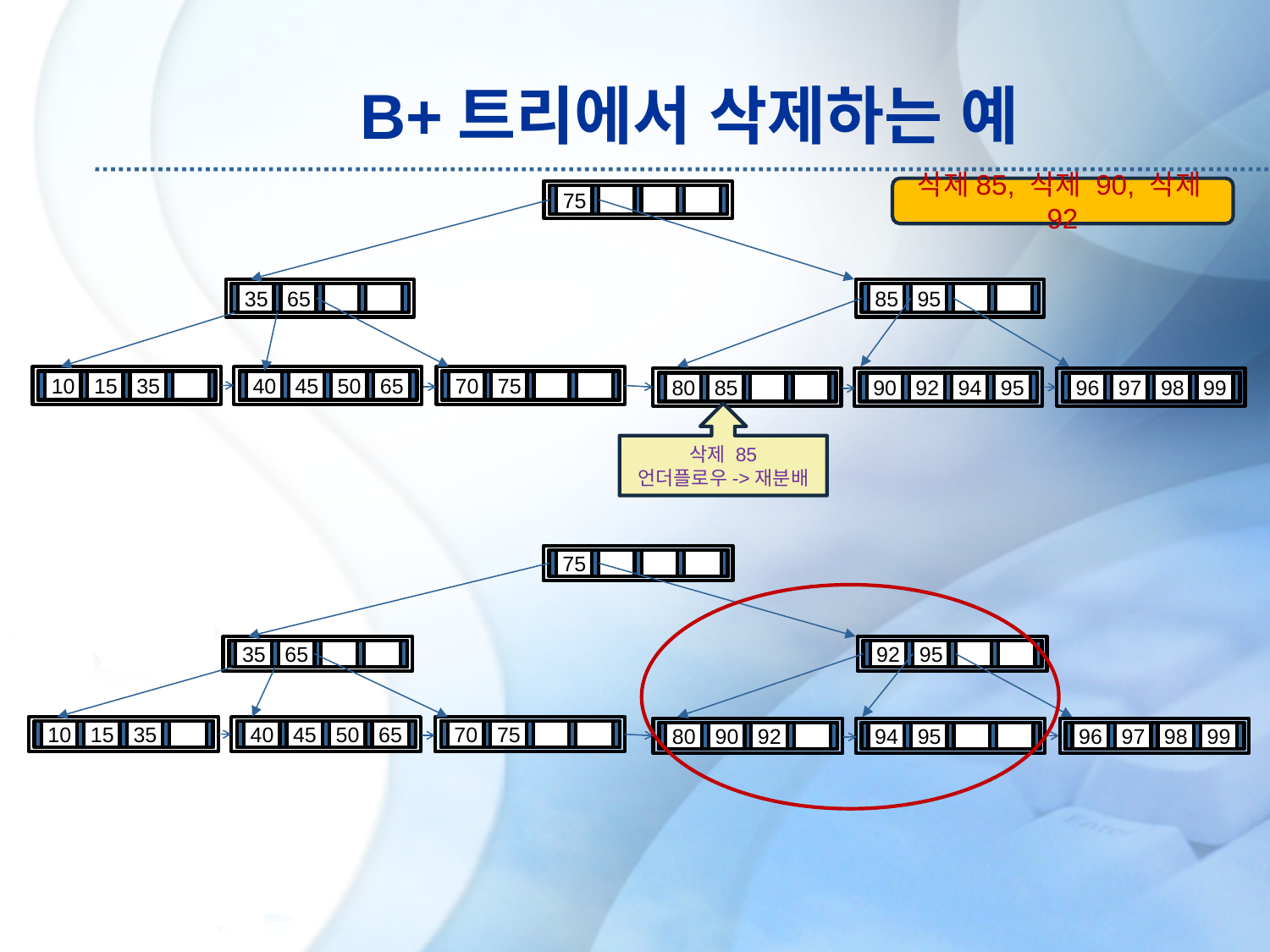

B+트리에서 삭제하는 예
삭제85, 삭제 90, 삭제92

75

35

65

85

95

10

15

35

40

45

50

65

70

75

80

85

90

92

94

95

96

97

98

99

삭제 85
언더플로우->재분배

75

35

65

92

95

10

15

35

40

45

50

65

70

75

80

90

92

94

95

96

97

98

99